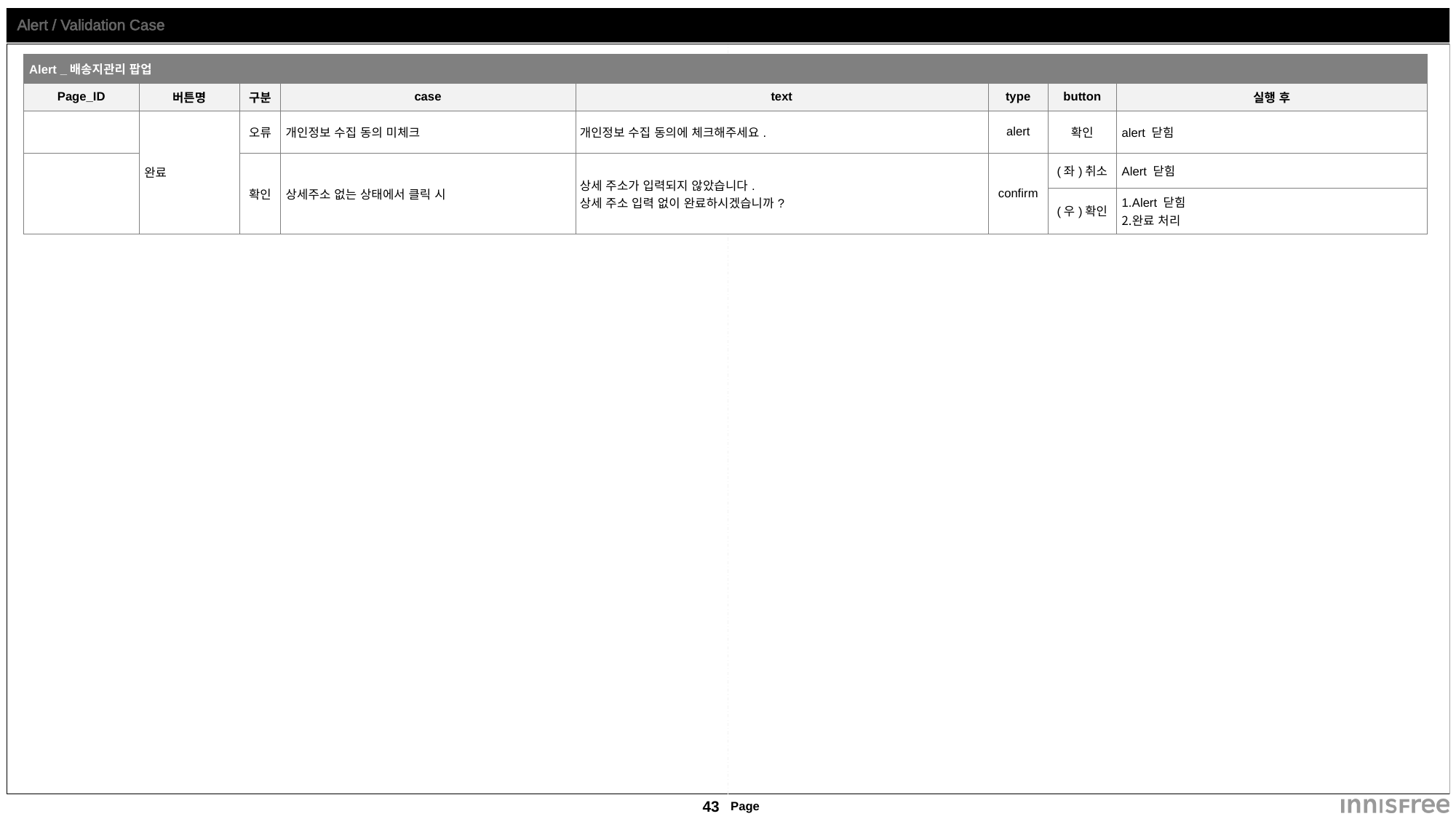

# Alert / Validation Case
| Alert \_배송지관리 팝업 |  |  |  |  |  |  |  |
| --- | --- | --- | --- | --- | --- | --- | --- |
| Page\_ID | 버튼명 | 구분 | case | text | type | button | 실행 후 |
|  | 완료 | 오류 | 개인정보 수집 동의 미체크 | 개인정보 수집 동의에 체크해주세요. | alert | 확인 | alert 닫힘 |
|  |  | 확인 | 상세주소 없는 상태에서 클릭 시 | 상세 주소가 입력되지 않았습니다. 상세 주소 입력 없이 완료하시겠습니까? | confirm | (좌)취소 | Alert 닫힘 |
|  |  |  |  |  |  | (우)확인 | Alert 닫힘 완료 처리 |